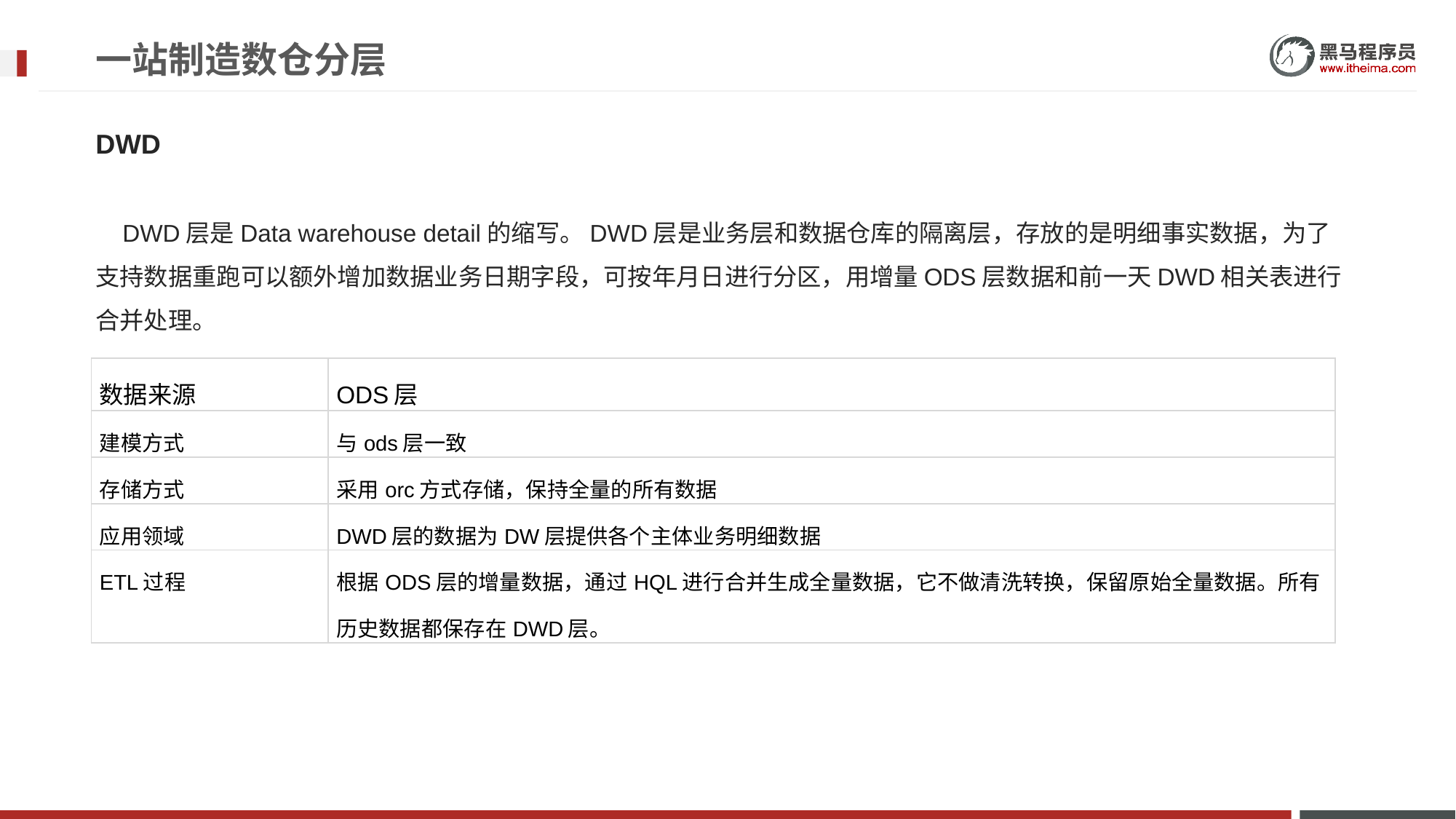

# 一站制造数仓分层
DWD
    DWD层是Data warehouse detail的缩写。DWD层是业务层和数据仓库的隔离层，存放的是明细事实数据，为了支持数据重跑可以额外增加数据业务日期字段，可按年月日进行分区，用增量ODS层数据和前一天DWD相关表进行合并处理。

| 数据来源 | ODS层 |
| --- | --- |
| 建模方式 | 与ods层一致 |
| 存储方式 | 采用orc方式存储，保持全量的所有数据 |
| 应用领域 | DWD层的数据为DW层提供各个主体业务明细数据 |
| ETL过程 | 根据ODS层的增量数据，通过HQL进行合并生成全量数据，它不做清洗转换，保留原始全量数据。所有历史数据都保存在DWD层。 |